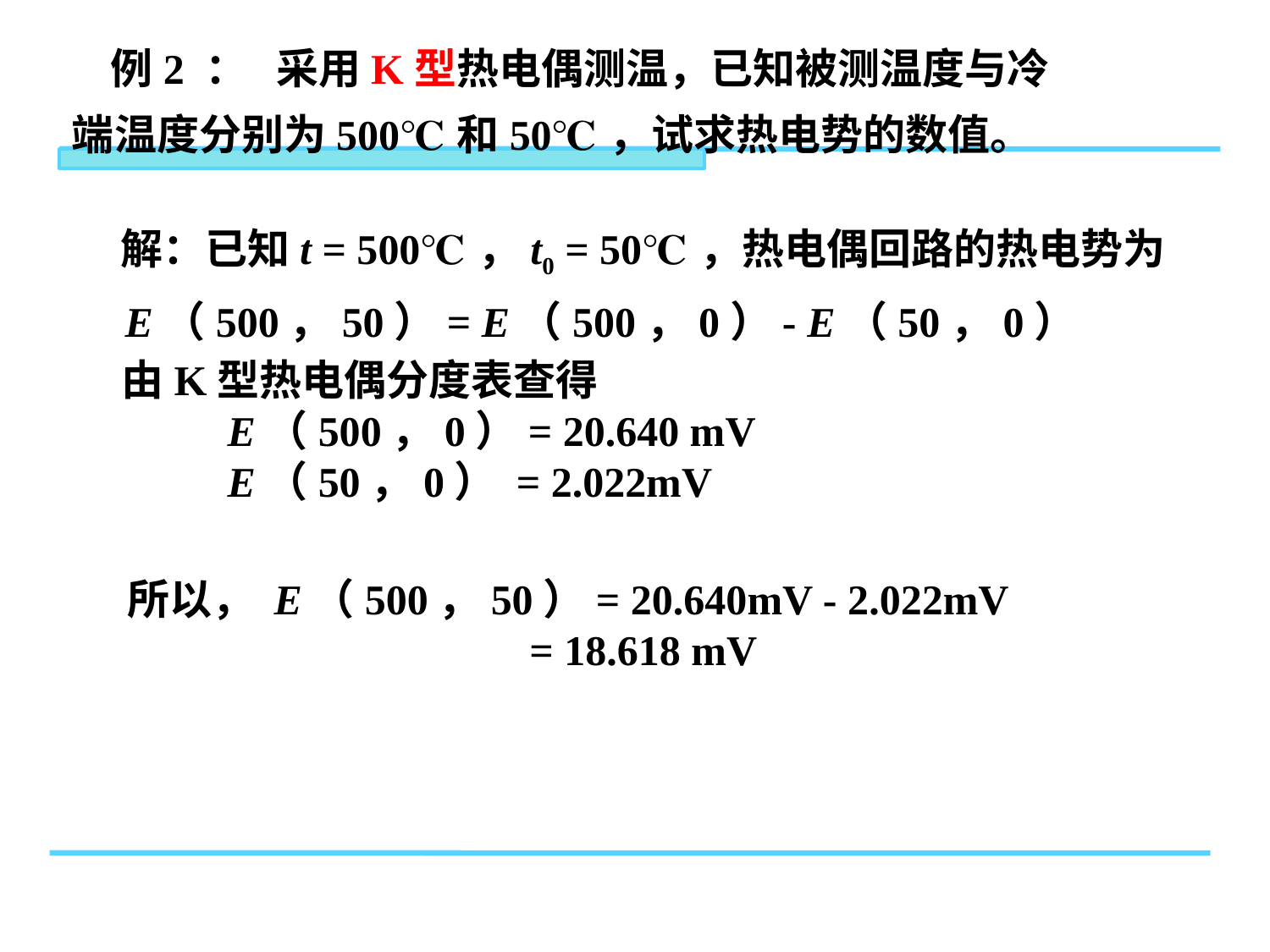

例2 ：   采用K型热电偶测温，已知被测温度与冷端温度分别为500℃和50℃，试求热电势的数值。
    解：已知t = 500℃，t0 = 50℃，热电偶回路的热电势为
     E（500，50）= E（500，0）- E（50，0）

由K型热电偶分度表查得
          E（500，0）= 20.640 mV
          E（50，0） = 2.022mV
所以， E（500，50）= 20.640mV - 2.022mV
                                      = 18.618 mV